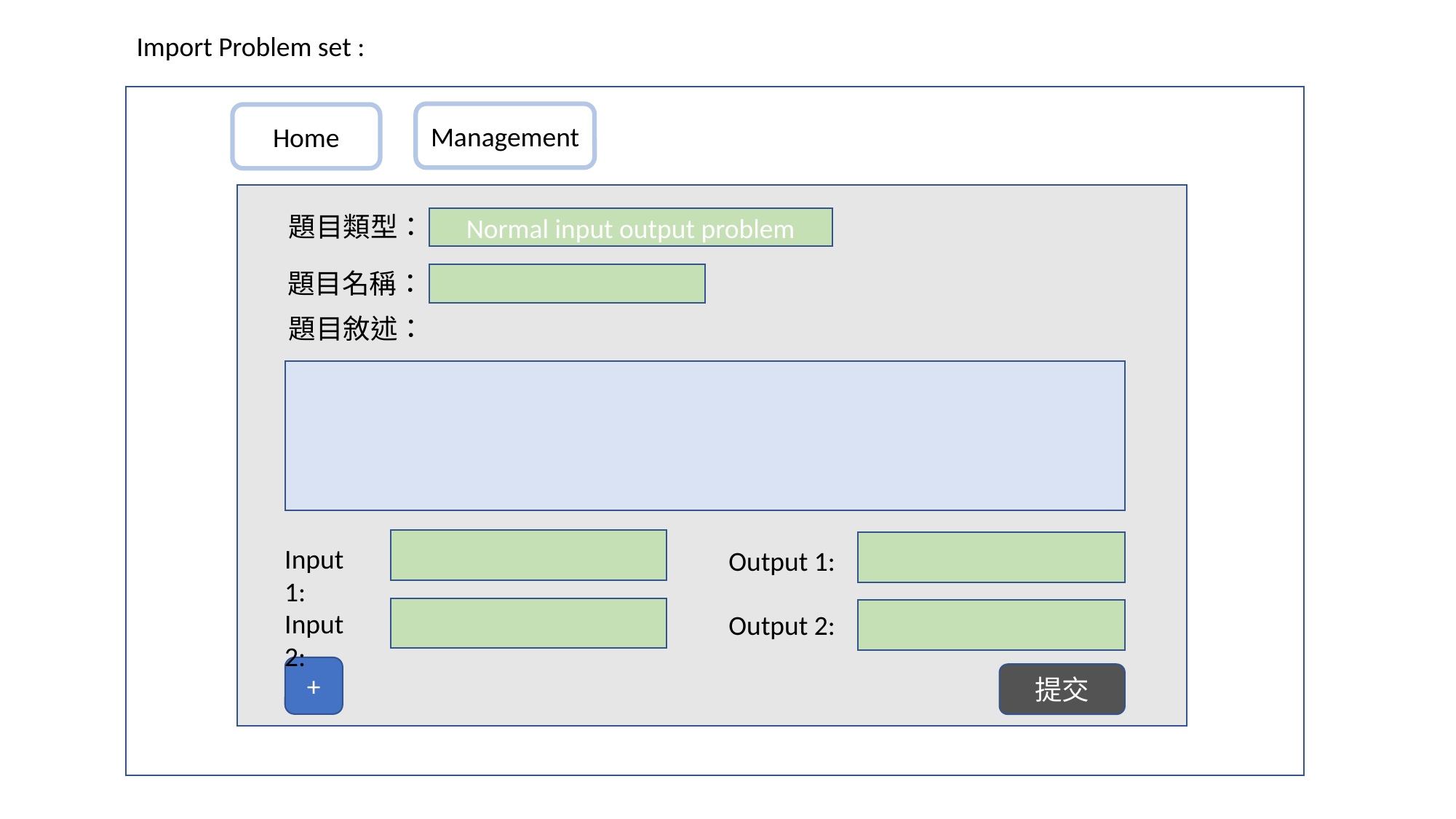

Import Problem set :

Management
Home
題目名稱：

題目敘述：

Input 1:
Output 1:

Input 2:
Output 2:
+
提交
題目類型：
Normal input output problem